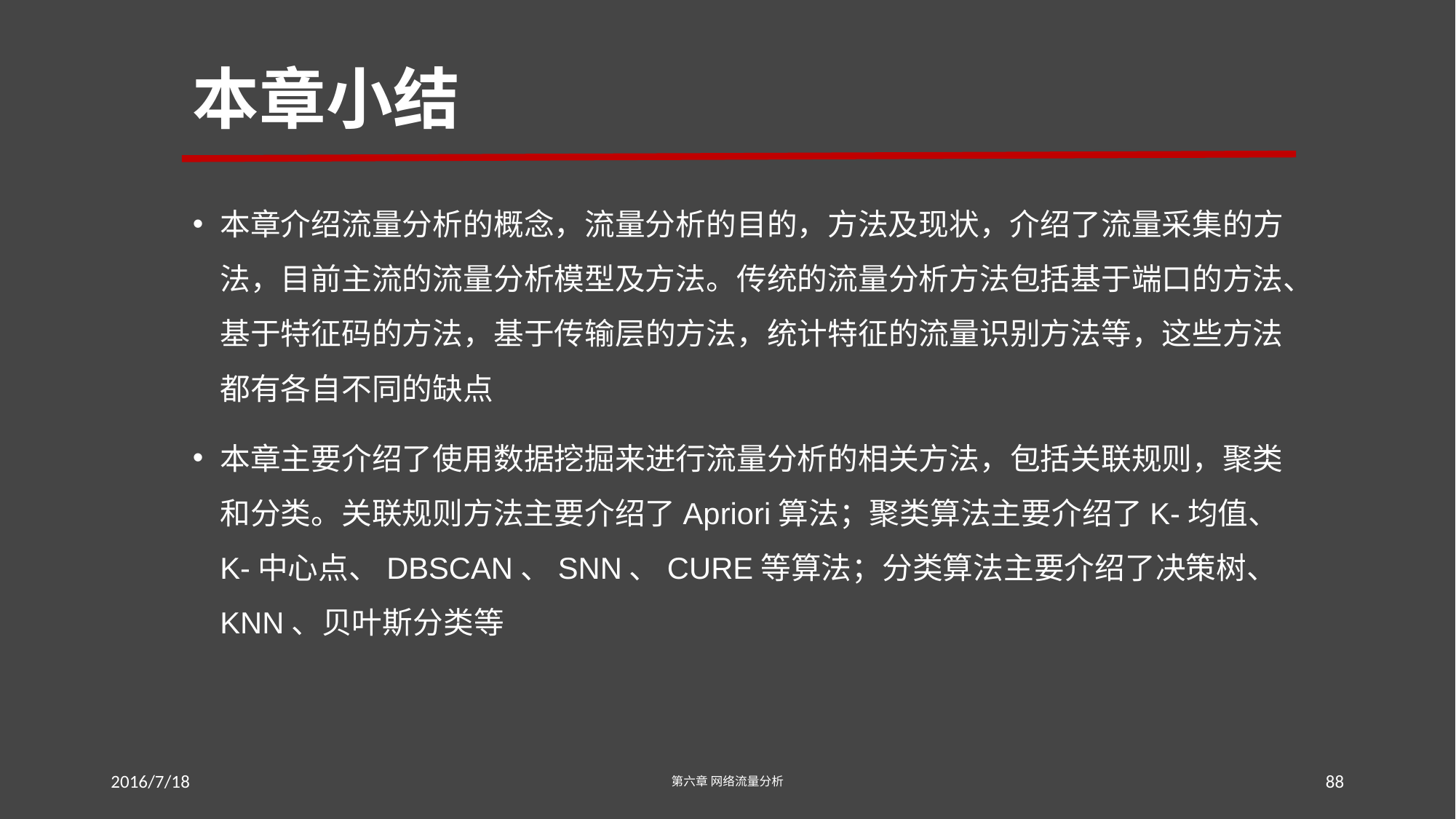

# 本章小结
本章介绍流量分析的概念，流量分析的目的，方法及现状，介绍了流量采集的方法，目前主流的流量分析模型及方法。传统的流量分析方法包括基于端口的方法、基于特征码的方法，基于传输层的方法，统计特征的流量识别方法等，这些方法都有各自不同的缺点
本章主要介绍了使用数据挖掘来进行流量分析的相关方法，包括关联规则，聚类和分类。关联规则方法主要介绍了Apriori算法；聚类算法主要介绍了K-均值、K-中心点、DBSCAN、SNN、CURE等算法；分类算法主要介绍了决策树、KNN、贝叶斯分类等
2016/7/18
第六章 网络流量分析
88